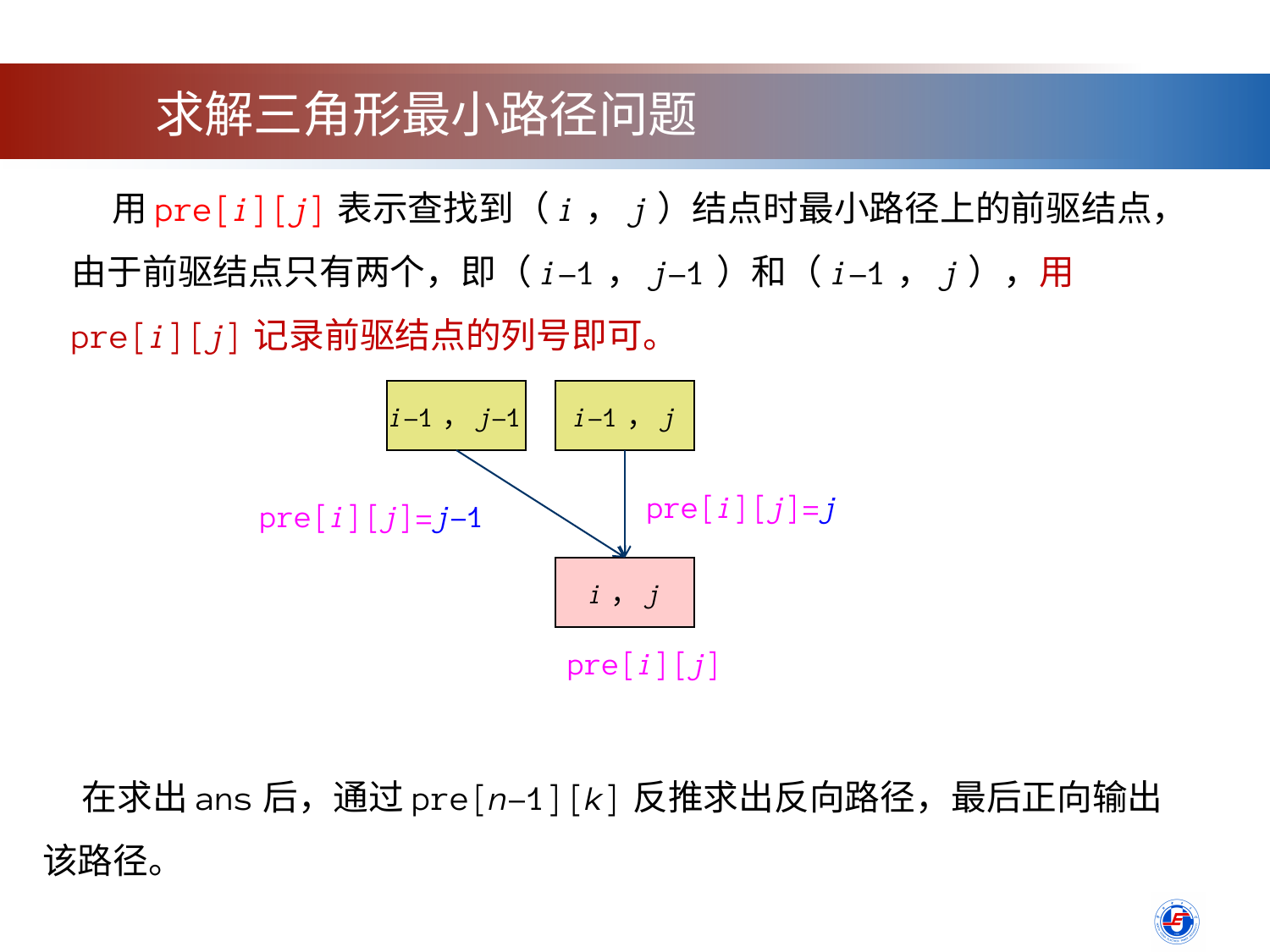

求解三角形最小路径问题
    用pre[i][j]表示查找到（i，j）结点时最小路径上的前驱结点，由于前驱结点只有两个，即（i-1，j-1）和（i-1，j），用pre[i][j]记录前驱结点的列号即可。
i-1，j-1
i-1，j
pre[i][j]=j
pre[i][j]=j-1
i，j
pre[i][j]
    在求出ans后，通过pre[n-1][k]反推求出反向路径，最后正向输出该路径。